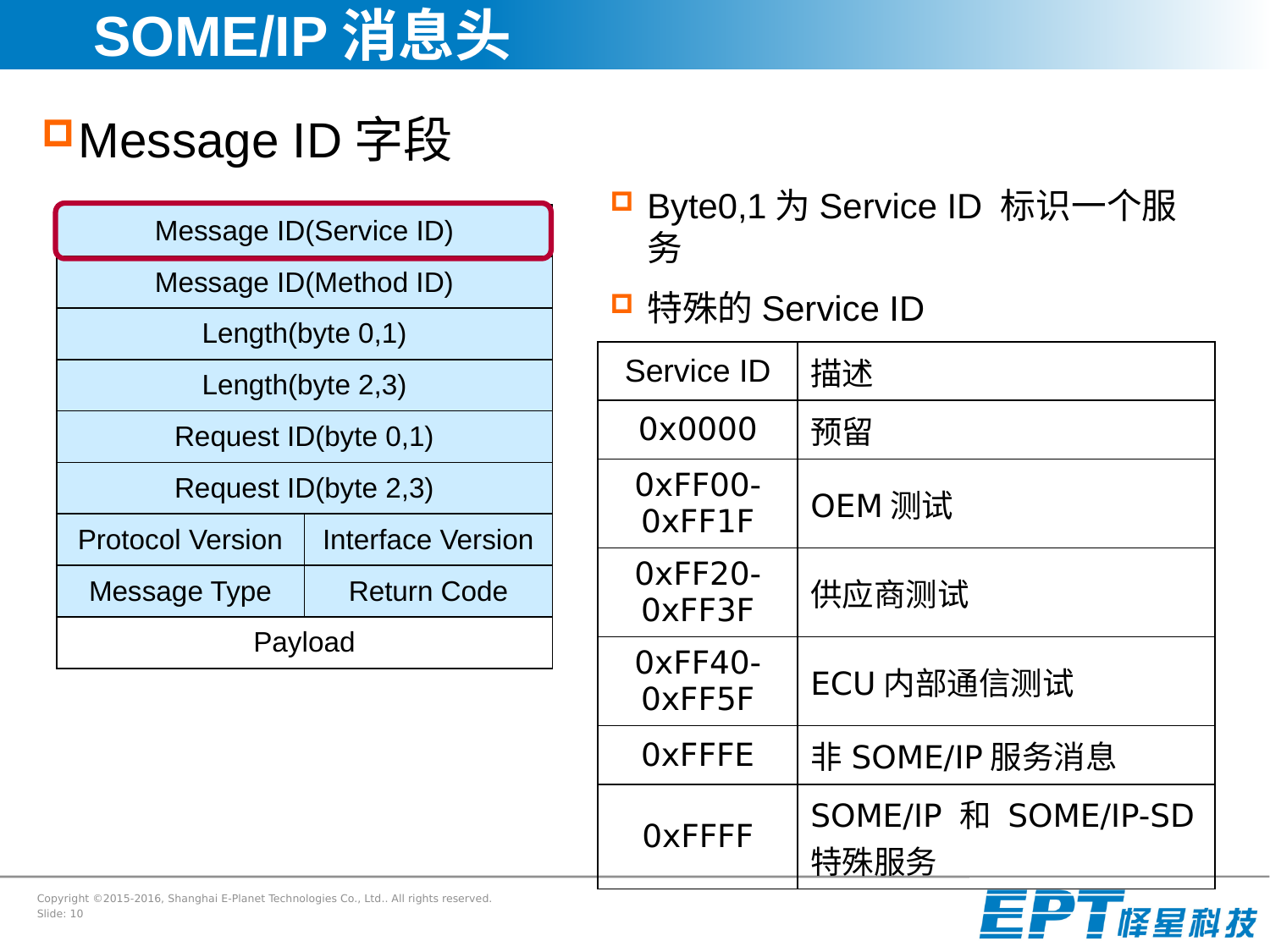

# SOME/IP消息头
Message ID字段
Byte0,1为Service ID 标识一个服务
特殊的Service ID

| Message ID(Service ID) |  |
| --- | --- |
| Message ID(Method ID) |  |
| Length(byte 0,1) |  |
| Length(byte 2,3) |  |
| Request ID(byte 0,1) |  |
| Request ID(byte 2,3) |  |
| Protocol Version | Interface Version |
| Message Type | Return Code |
| Payload |  |
| Service ID | 描述 |
| --- | --- |
| 0x0000 | 预留 |
| 0xFF00-0xFF1F | OEM测试 |
| 0xFF20-0xFF3F | 供应商测试 |
| 0xFF40-0xFF5F | ECU内部通信测试 |
| 0xFFFE | 非SOME/IP服务消息 |
| 0xFFFF | SOME/IP 和 SOME/IP-SD特殊服务 |